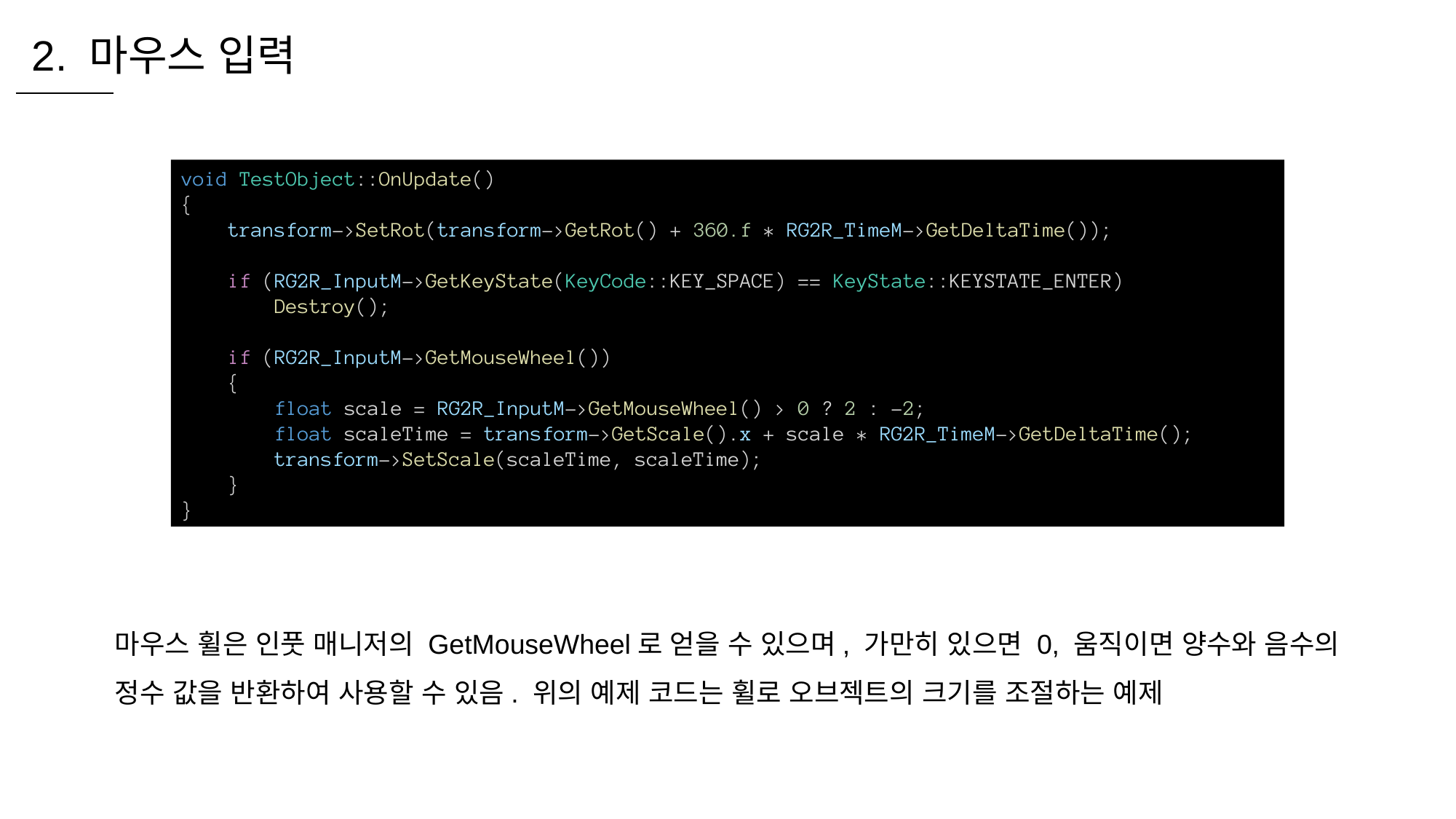

2. 마우스 입력
void TestObject::OnUpdate()
{
    transform->SetRot(transform->GetRot() + 360.f * RG2R_TimeM->GetDeltaTime());
    if (RG2R_InputM->GetKeyState(KeyCode::KEY_SPACE) == KeyState::KEYSTATE_ENTER)
        Destroy();
    if (RG2R_InputM->GetMouseWheel())
    {
        float scale = RG2R_InputM->GetMouseWheel() > 0 ? 2 : -2;
        float scaleTime = transform->GetScale().x + scale * RG2R_TimeM->GetDeltaTime();
        transform->SetScale(scaleTime, scaleTime);
    }
}
마우스 휠은 인풋 매니저의 GetMouseWheel로 얻을 수 있으며, 가만히 있으면 0, 움직이면 양수와 음수의
정수 값을 반환하여 사용할 수 있음. 위의 예제 코드는 휠로 오브젝트의 크기를 조절하는 예제